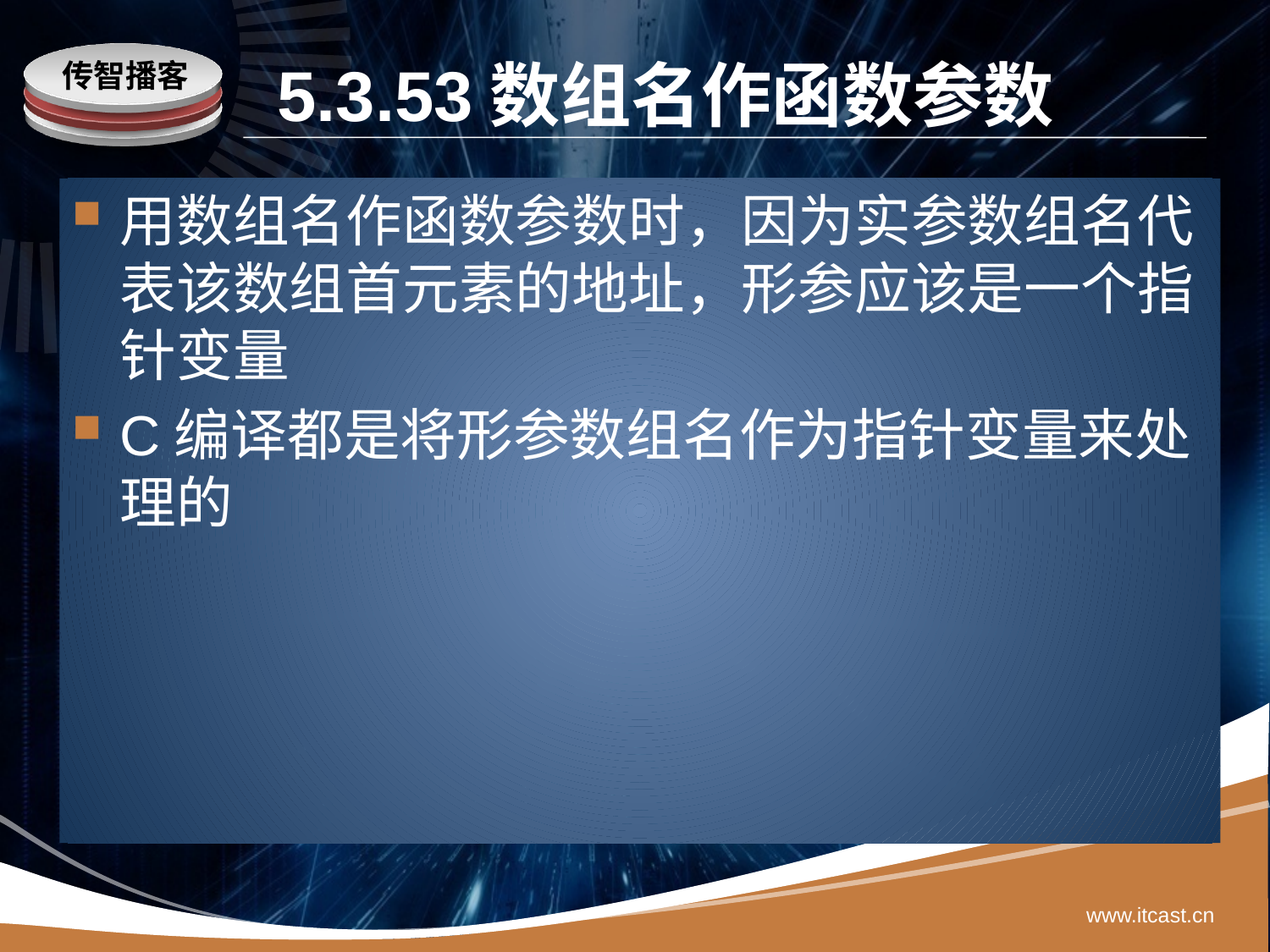

# 5.3.53数组名作函数参数
用数组名作函数参数时，因为实参数组名代表该数组首元素的地址，形参应该是一个指针变量
C编译都是将形参数组名作为指针变量来处理的
www.itcast.cn